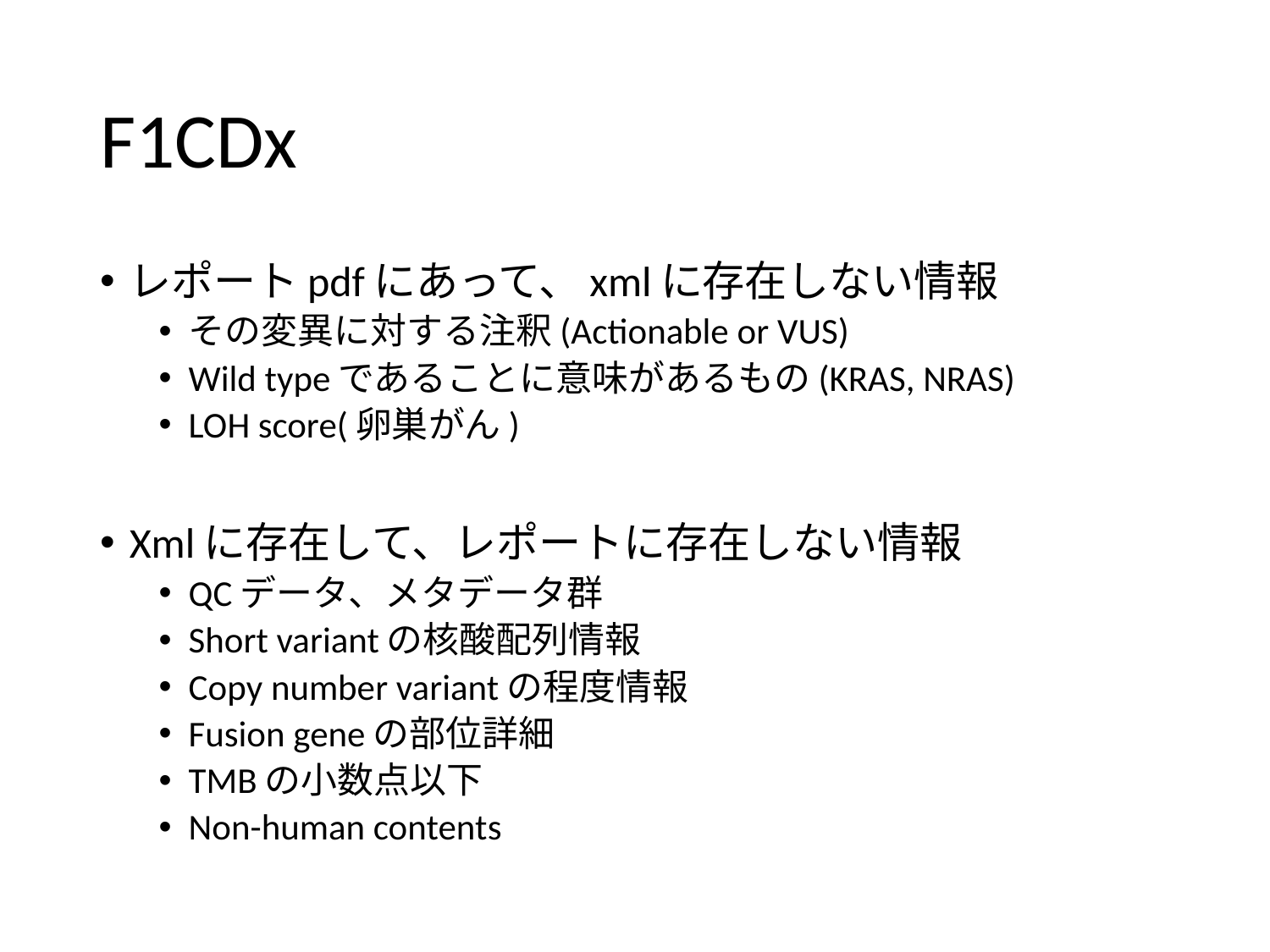

# F1CDx
レポートpdfにあって、xmlに存在しない情報
その変異に対する注釈(Actionable or VUS)
Wild typeであることに意味があるもの(KRAS, NRAS)
LOH score(卵巣がん)

Xmlに存在して、レポートに存在しない情報
QCデータ、メタデータ群
Short variantの核酸配列情報
Copy number variantの程度情報
Fusion geneの部位詳細
TMBの小数点以下
Non-human contents